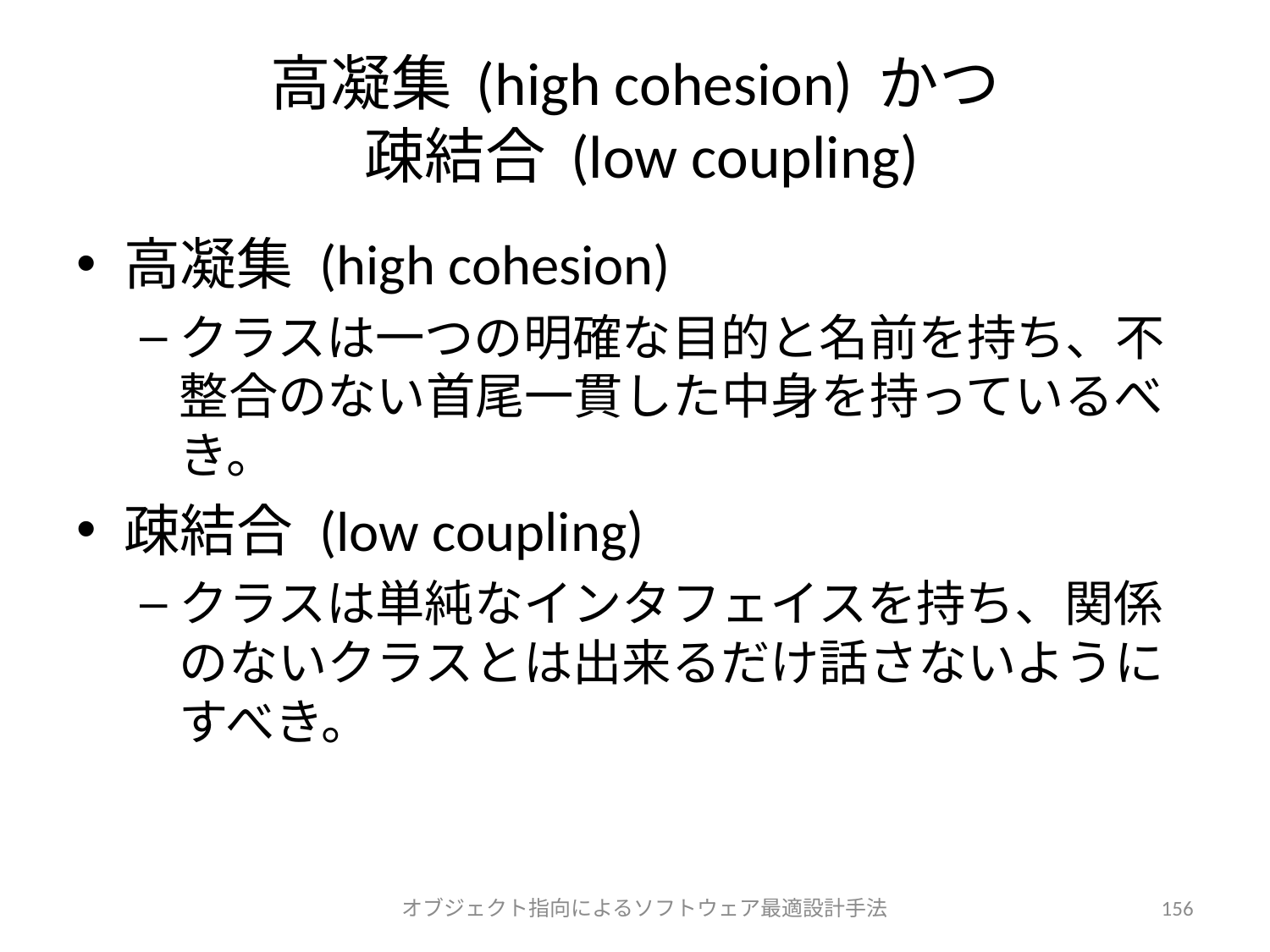

# 高凝集 (high cohesion) かつ 疎結合 (low coupling)
高凝集 (high cohesion)
クラスは一つの明確な目的と名前を持ち、不整合のない首尾一貫した中身を持っているべき。
疎結合 (low coupling)
クラスは単純なインタフェイスを持ち、関係のないクラスとは出来るだけ話さないようにすべき。
オブジェクト指向によるソフトウェア最適設計手法
156